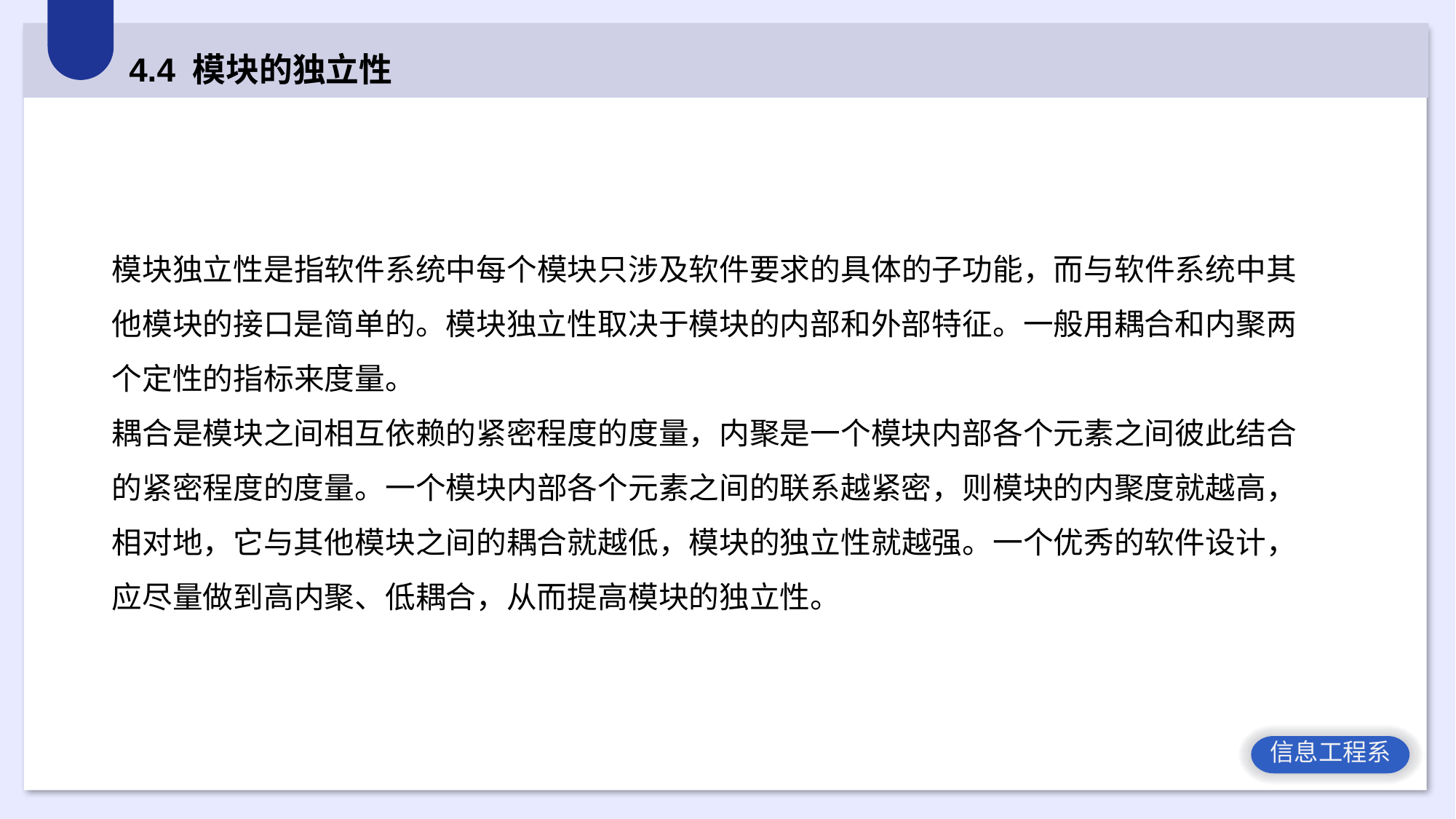

4.4 模块的独立性
模块独立性是指软件系统中每个模块只涉及软件要求的具体的子功能，而与软件系统中其他模块的接口是简单的。模块独立性取决于模块的内部和外部特征。一般用耦合和内聚两个定性的指标来度量。
耦合是模块之间相互依赖的紧密程度的度量，内聚是一个模块内部各个元素之间彼此结合的紧密程度的度量。一个模块内部各个元素之间的联系越紧密，则模块的内聚度就越高，相对地，它与其他模块之间的耦合就越低，模块的独立性就越强。一个优秀的软件设计，应尽量做到高内聚、低耦合，从而提高模块的独立性。